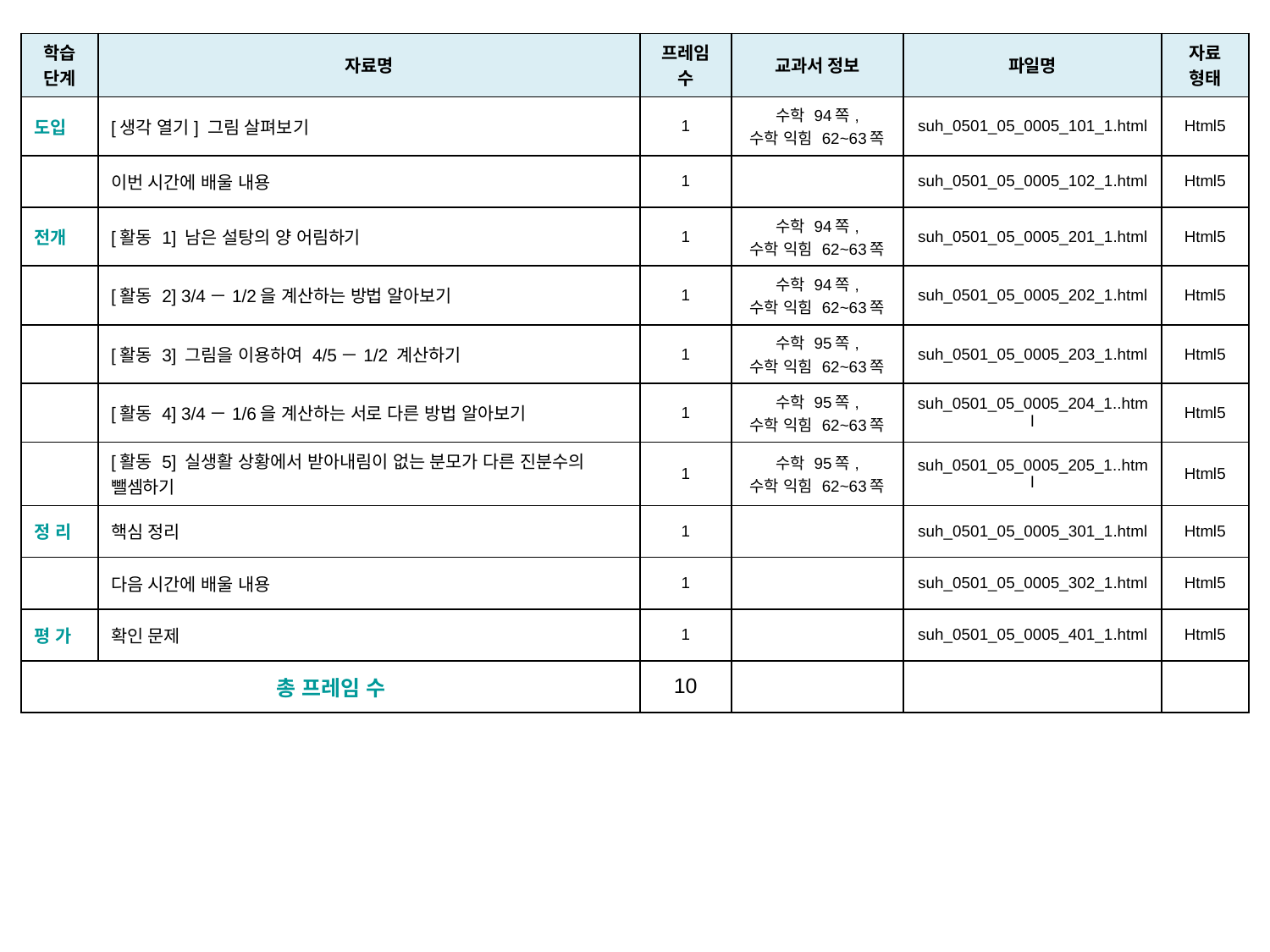

| 학습 단계 | 자료명 | 프레임 수 | 교과서 정보 | 파일명 | 자료 형태 |
| --- | --- | --- | --- | --- | --- |
| 도입 | [생각 열기] 그림 살펴보기 | 1 | 수학 94쪽, 수학 익힘 62~63쪽 | suh\_0501\_05\_0005\_101\_1.html | Html5 |
|  | 이번 시간에 배울 내용 | 1 |  | suh\_0501\_05\_0005\_102\_1.html | Html5 |
| 전개 | [활동 1] 남은 설탕의 양 어림하기 | 1 | 수학 94쪽, 수학 익힘 62~63쪽 | suh\_0501\_05\_0005\_201\_1.html | Html5 |
|  | [활동 2] 3/4－1/2을 계산하는 방법 알아보기 | 1 | 수학 94쪽, 수학 익힘 62~63쪽 | suh\_0501\_05\_0005\_202\_1.html | Html5 |
|  | [활동 3] 그림을 이용하여 4/5－1/2 계산하기 | 1 | 수학 95쪽, 수학 익힘 62~63쪽 | suh\_0501\_05\_0005\_203\_1.html | Html5 |
|  | [활동 4] 3/4－1/6을 계산하는 서로 다른 방법 알아보기 | 1 | 수학 95쪽, 수학 익힘 62~63쪽 | suh\_0501\_05\_0005\_204\_1..html | Html5 |
|  | [활동 5] 실생활 상황에서 받아내림이 없는 분모가 다른 진분수의 뺄셈하기 | 1 | 수학 95쪽, 수학 익힘 62~63쪽 | suh\_0501\_05\_0005\_205\_1..html | Html5 |
| 정 리 | 핵심 정리 | 1 |  | suh\_0501\_05\_0005\_301\_1.html | Html5 |
|  | 다음 시간에 배울 내용 | 1 |  | suh\_0501\_05\_0005\_302\_1.html | Html5 |
| 평 가 | 확인 문제 | 1 |  | suh\_0501\_05\_0005\_401\_1.html | Html5 |
| 총 프레임 수 |  | 10 |  |  |  |